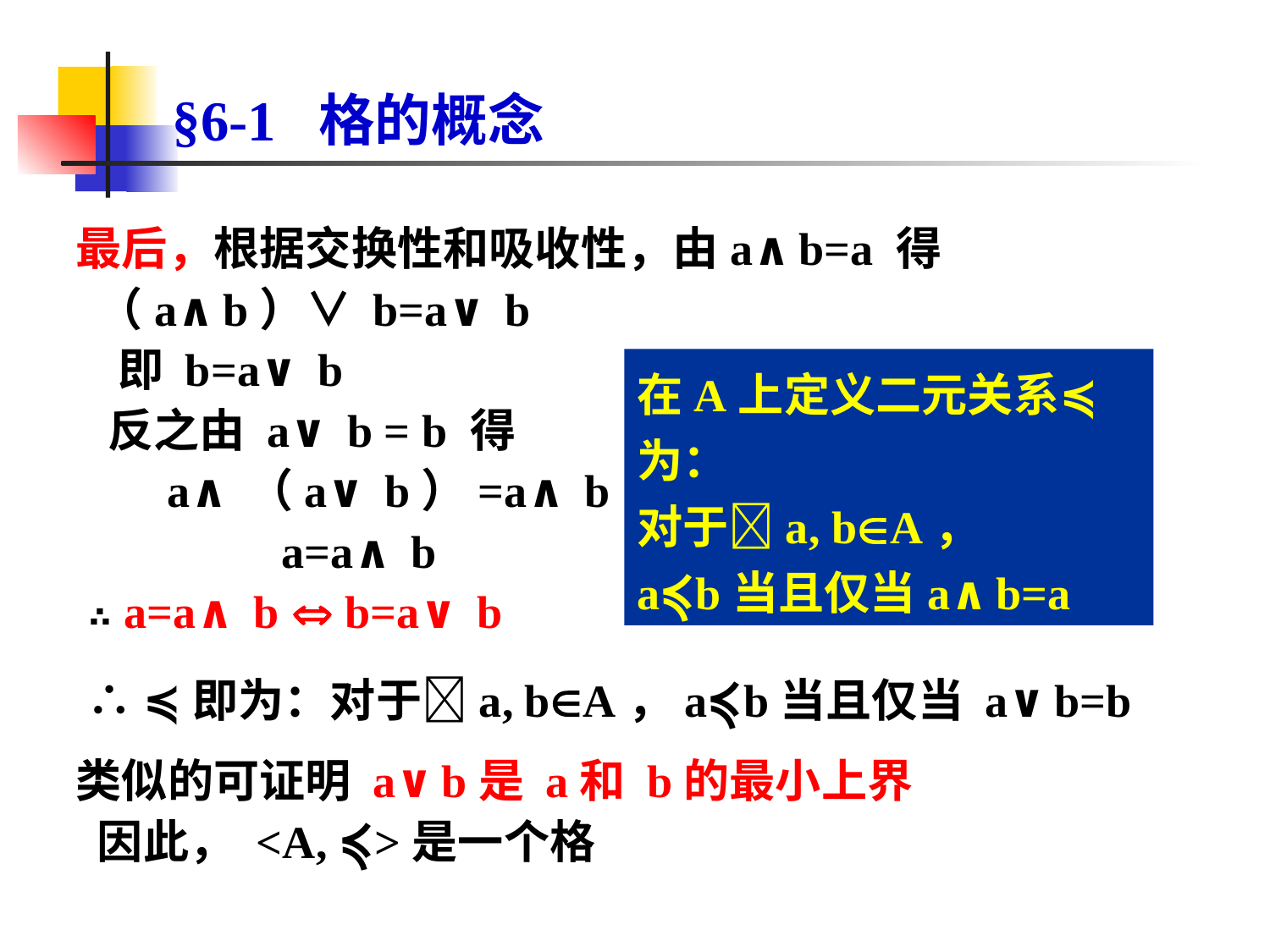

# §6-1  格的概念
最后，根据交换性和吸收性，由a∧b=a 得
 （a∧b）∨ b=a∨ b
   即 b=a∨ b
  反之由 a∨ b = b 得
        a∧（a∨ b）=a∧ b
                  a=a∧ b
 ∴ a=a∧ b ⇔ b=a∨ b
在A上定义二元关系≼为：
对于∀a, b∈A，
a≼b当且仅当a∧b=a
∴ ≼即为：对于∀a, b∈A，a≼b当且仅当 a∨b=b

类似的可证明 a∨b是 a和 b的最小上界
 因此， <A, ≼>是一个格
30